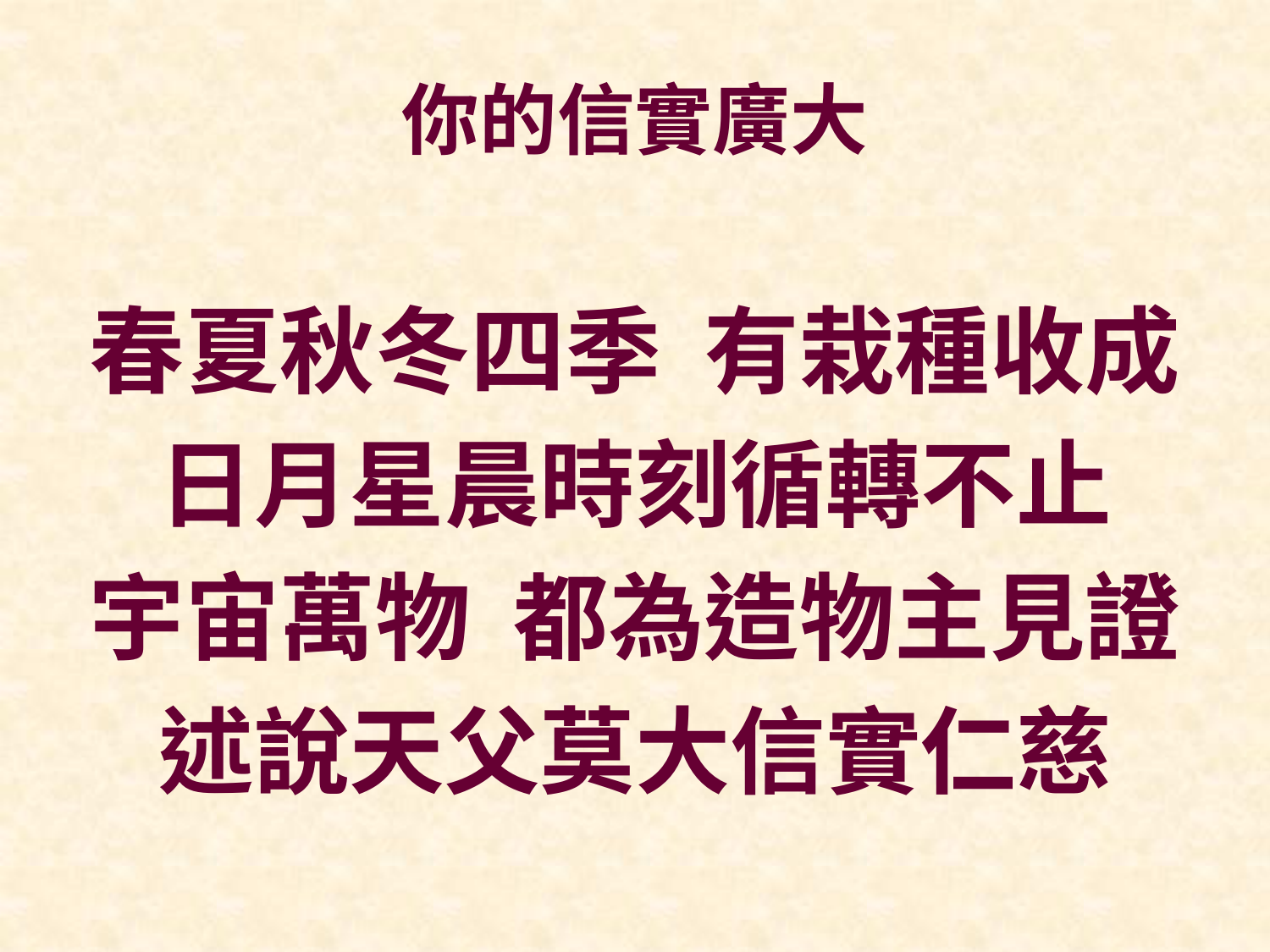

# 你的信實廣大
春夏秋冬四季  有栽種收成
日月星晨時刻循轉不止
宇宙萬物  都為造物主見證
述說天父莫大信實仁慈